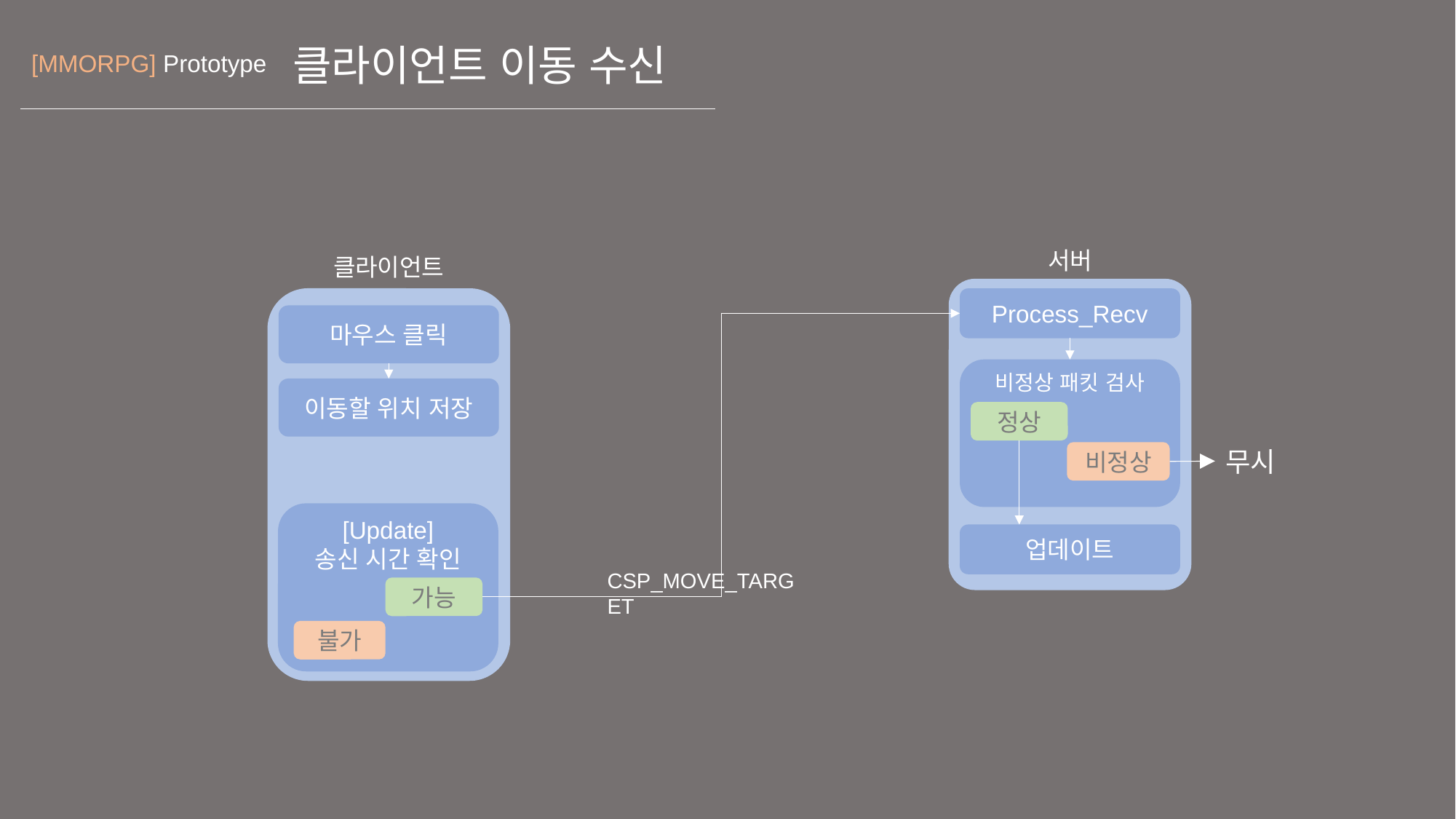

# 클라이언트 이동 수신
[MMORPG] Prototype
서버

클라이언트

Process_Recv
마우스 클릭
비정상 패킷 검사

이동할 위치 저장
정상
무시
비정상
[Update]
송신 시간 확인

업데이트
CSP_MOVE_TARGET
가능
불가